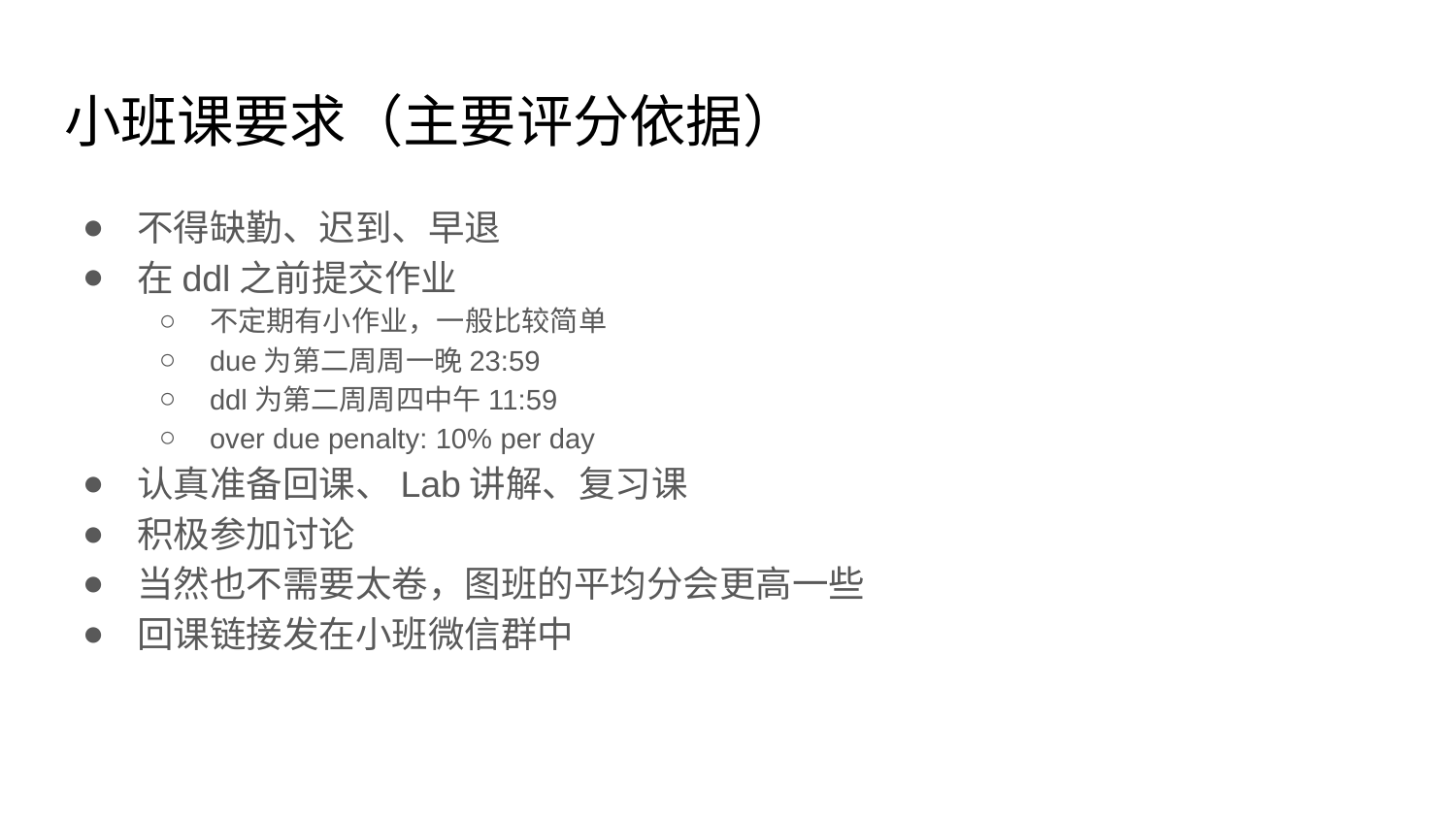

# 小班课要求（主要评分依据）
不得缺勤、迟到、早退
在ddl之前提交作业
不定期有小作业，一般比较简单
due为第二周周一晚23:59
ddl为第二周周四中午11:59
over due penalty: 10% per day
认真准备回课、Lab讲解、复习课
积极参加讨论
当然也不需要太卷，图班的平均分会更高一些
回课链接发在小班微信群中